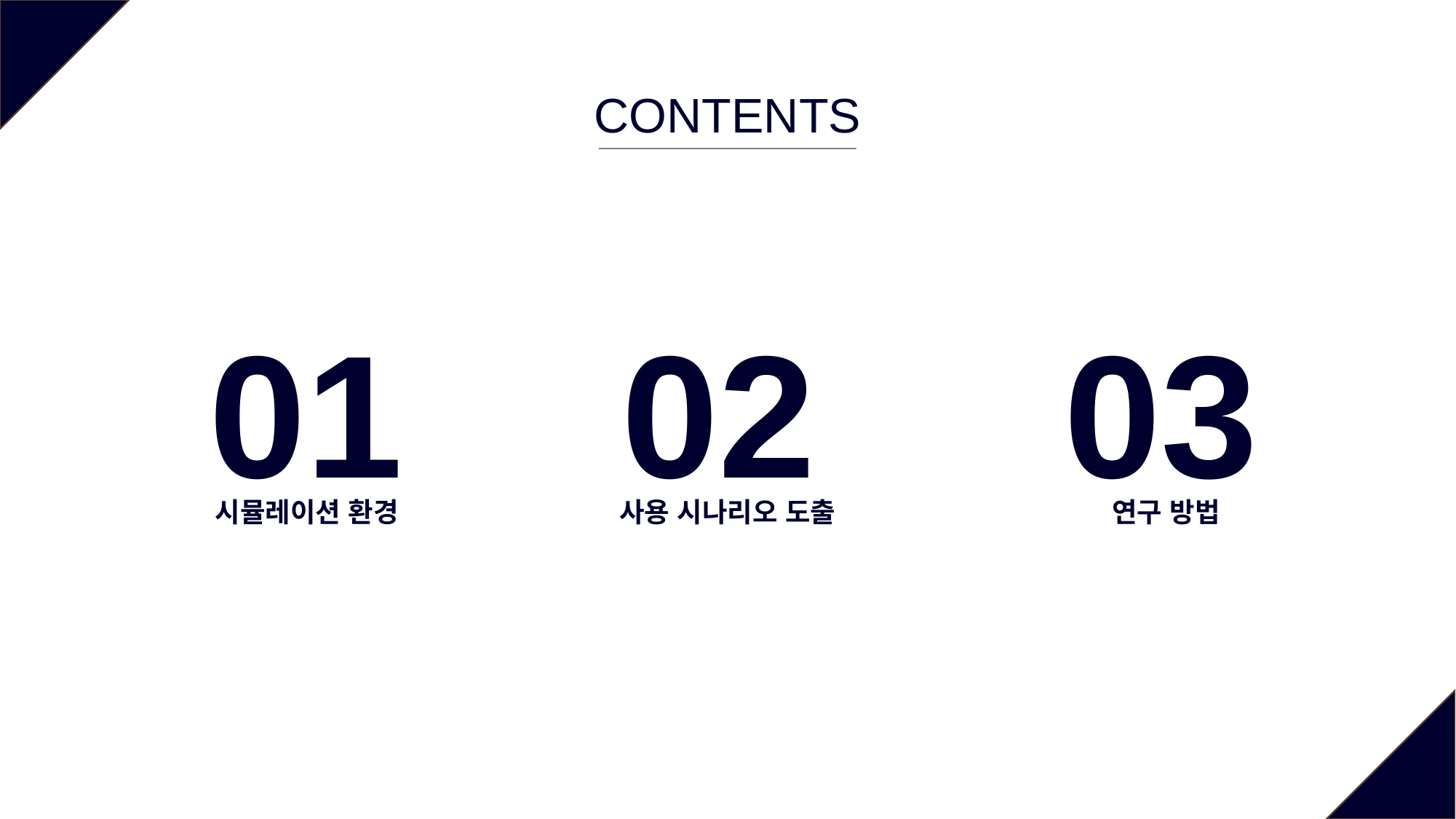

CONTENTS
01
02
03
시뮬레이션 환경
사용 시나리오 도출
연구 방법